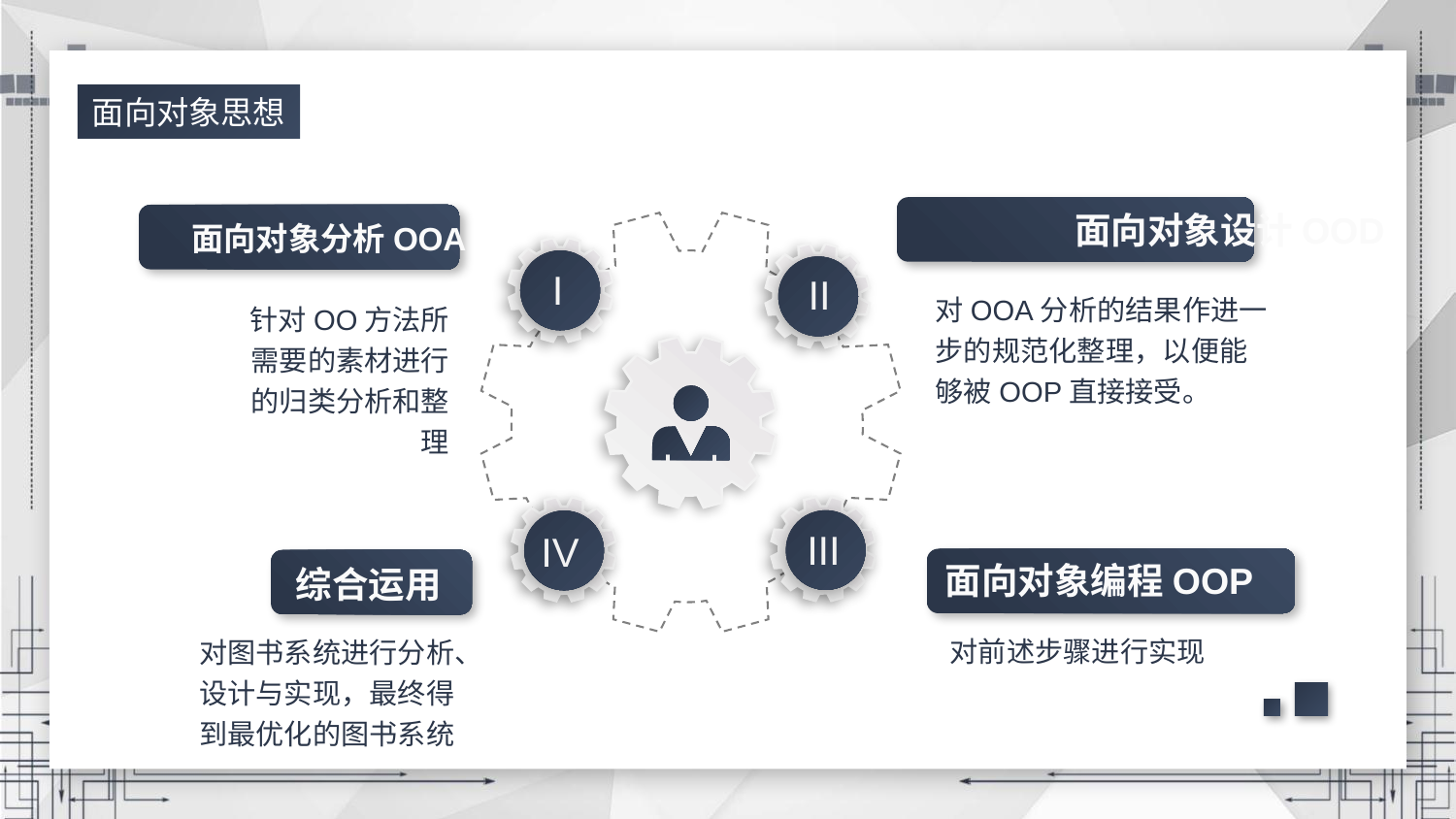

面向对象思想

I
II
III
IV

面向对象设计OOD

面向对象分析OOA
对OOA分析的结果作进一步的规范化整理，以便能够被OOP直接接受。
针对OO方法所需要的素材进行的归类分析和整理

面向对象编程OOP

综合运用
对前述步骤进行实现
对图书系统进行分析、设计与实现，最终得到最优化的图书系统